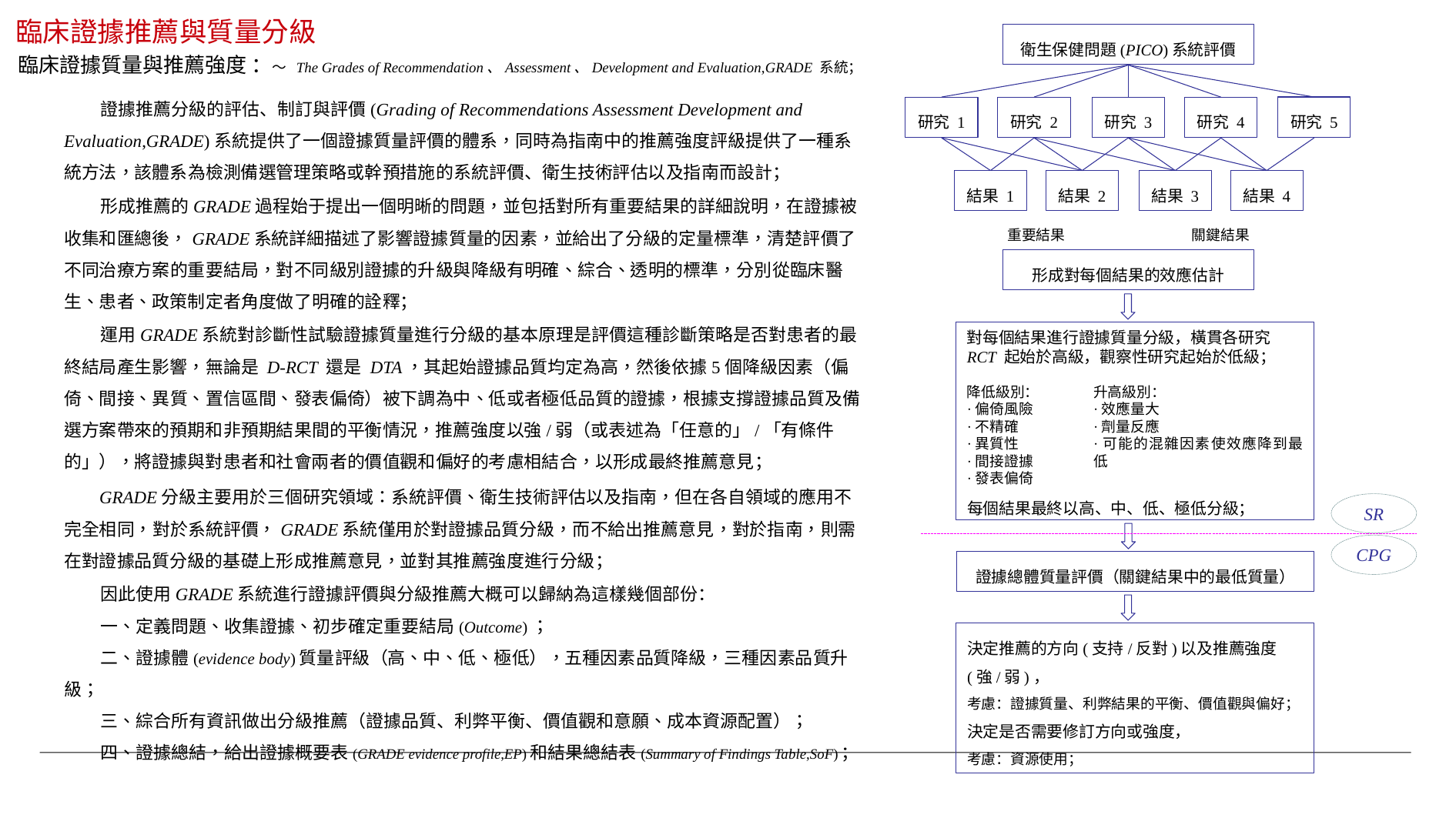

臨床證據推薦與質量分級
衛生保健問題(PICO)系統評價
研究 5
研究 3
研究 1
研究 2
研究 4
結果 3
結果 4
結果 1
結果 2
重要結果
關鍵結果
形成對每個結果的效應估計

對每個結果進行證據質量分級，橫貫各研究
RCT 起始於高級，觀察性研究起始於低級；

降低級別：
·偏倚風險
·不精確
·異質性
·間接證據
·發表偏倚
升高級別：
·效應量大
·劑量反應
·可能的混雜因素使效應降到最低
每個結果最終以高、中、低、極低分級；

證據總體質量評價（關鍵結果中的最低質量）

決定推薦的方向(支持/反對)以及推薦強度(強/弱)，
考慮：證據質量、利弊結果的平衡、價值觀與偏好；
決定是否需要修訂方向或強度，
考慮：資源使用；
SR
CPG
        證據推薦分級的評估、制訂與評價(Grading of Recommendations Assessment Development and Evaluation,GRADE)系統提供了一個證據質量評價的體系，同時為指南中的推薦強度評級提供了一種系統方法，該體系為檢測備選管理策略或幹預措施的系統評價、衛生技術評估以及指南而設計；
        形成推薦的GRADE過程始于提出一個明晰的問題，並包括對所有重要結果的詳細說明，在證據被收集和匯總後，GRADE系統詳細描述了影響證據質量的因素，並給出了分級的定量標準，清楚評價了不同治療方案的重要結局，對不同級別證據的升級與降級有明確、綜合、透明的標準，分別從臨床醫生、患者、政策制定者角度做了明確的詮釋；
        運用GRADE系統對診斷性試驗證據質量進行分級的基本原理是評價這種診斷策略是否對患者的最終結局產生影響，無論是 D-RCT 還是 DTA，其起始證據品質均定為高，然後依據5個降級因素（偏倚、間接、異質、置信區間、發表偏倚）被下調為中、低或者極低品質的證據，根據支撐證據品質及備選方案帶來的預期和非預期結果間的平衡情況，推薦強度以強/弱（或表述為「任意的」/「有條件的」），將證據與對患者和社會兩者的價值觀和偏好的考慮相結合，以形成最終推薦意見；
        GRADE分級主要用於三個研究領域：系統評價、衛生技術評估以及指南，但在各自領域的應用不完全相同，對於系統評價，GRADE系統僅用於對證據品質分級，而不給出推薦意見，對於指南，則需在對證據品質分級的基礎上形成推薦意見，並對其推薦強度進行分級；
        因此使用GRADE系統進行證據評價與分級推薦大概可以歸納為這樣幾個部份：
        一、定義問題、收集證據、初步確定重要結局(Outcome)；
        二、證據體(evidence body)質量評級（高、中、低、極低），五種因素品質降級，三種因素品質升級；
        三、綜合所有資訊做出分級推薦（證據品質、利弊平衡、價值觀和意願、成本資源配置）；
        四、證據總結，給出證據概要表(GRADE evidence profile,EP)和結果總結表(Summary of Findings Table,SoF)；
臨床證據質量與推薦強度 ：～ The Grades of Recommendation、Assessment、Development and Evaluation,GRADE 系統；